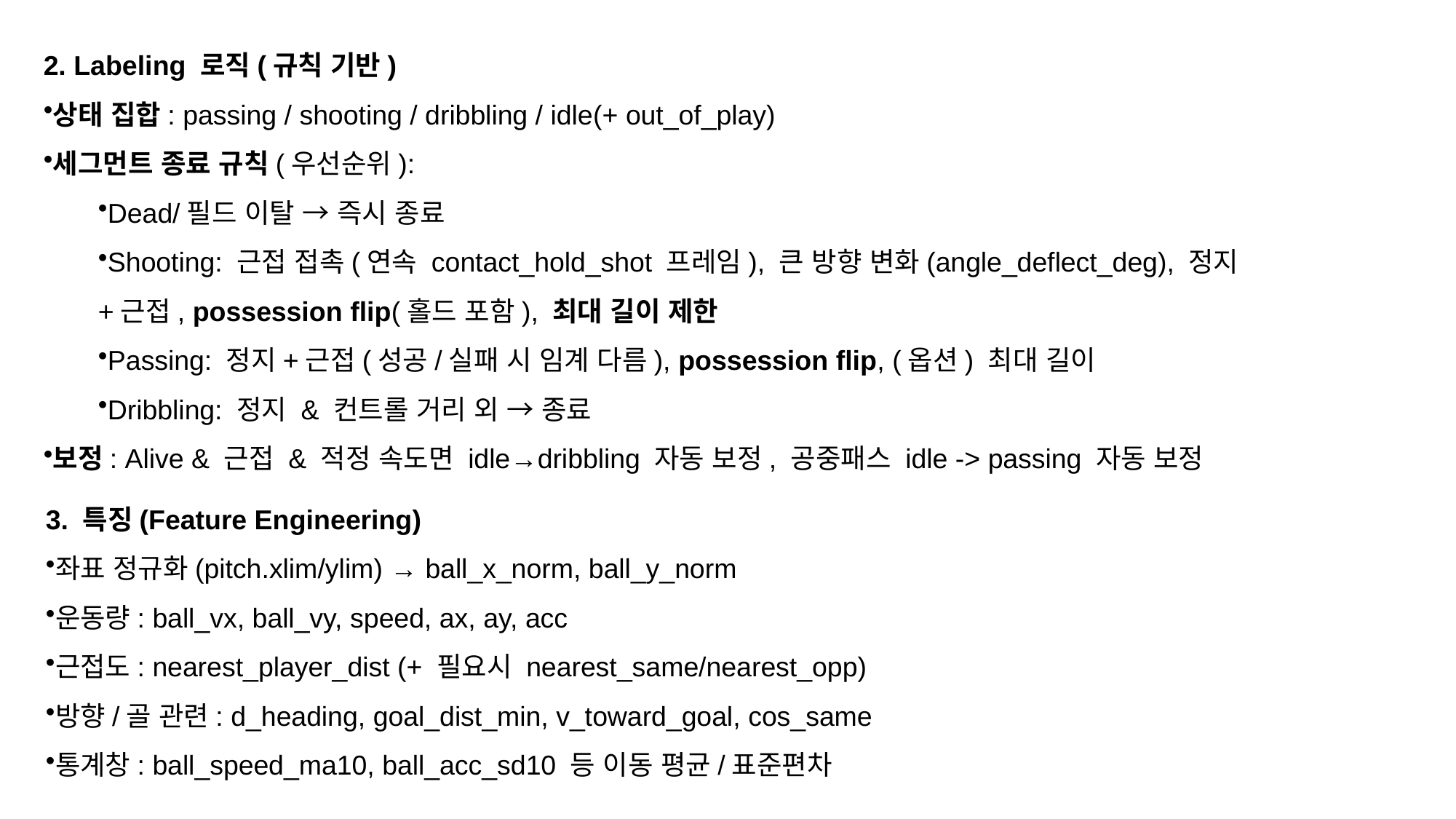

2. Labeling 로직(규칙 기반)
상태 집합: passing / shooting / dribbling / idle(+ out_of_play)
세그먼트 종료 규칙(우선순위):
Dead/필드 이탈 → 즉시 종료
Shooting: 근접 접촉(연속 contact_hold_shot 프레임), 큰 방향 변화(angle_deflect_deg), 정지+근접, possession flip(홀드 포함), 최대 길이 제한
Passing: 정지+근접(성공/실패 시 임계 다름), possession flip, (옵션) 최대 길이
Dribbling: 정지 & 컨트롤 거리 외 → 종료
보정: Alive & 근접 & 적정 속도면 idle→dribbling 자동 보정, 공중패스 idle -> passing 자동 보정
3. 특징(Feature Engineering)
좌표 정규화(pitch.xlim/ylim) → ball_x_norm, ball_y_norm
운동량: ball_vx, ball_vy, speed, ax, ay, acc
근접도: nearest_player_dist (+ 필요시 nearest_same/nearest_opp)
방향/골 관련: d_heading, goal_dist_min, v_toward_goal, cos_same
통계창: ball_speed_ma10, ball_acc_sd10 등 이동 평균/표준편차